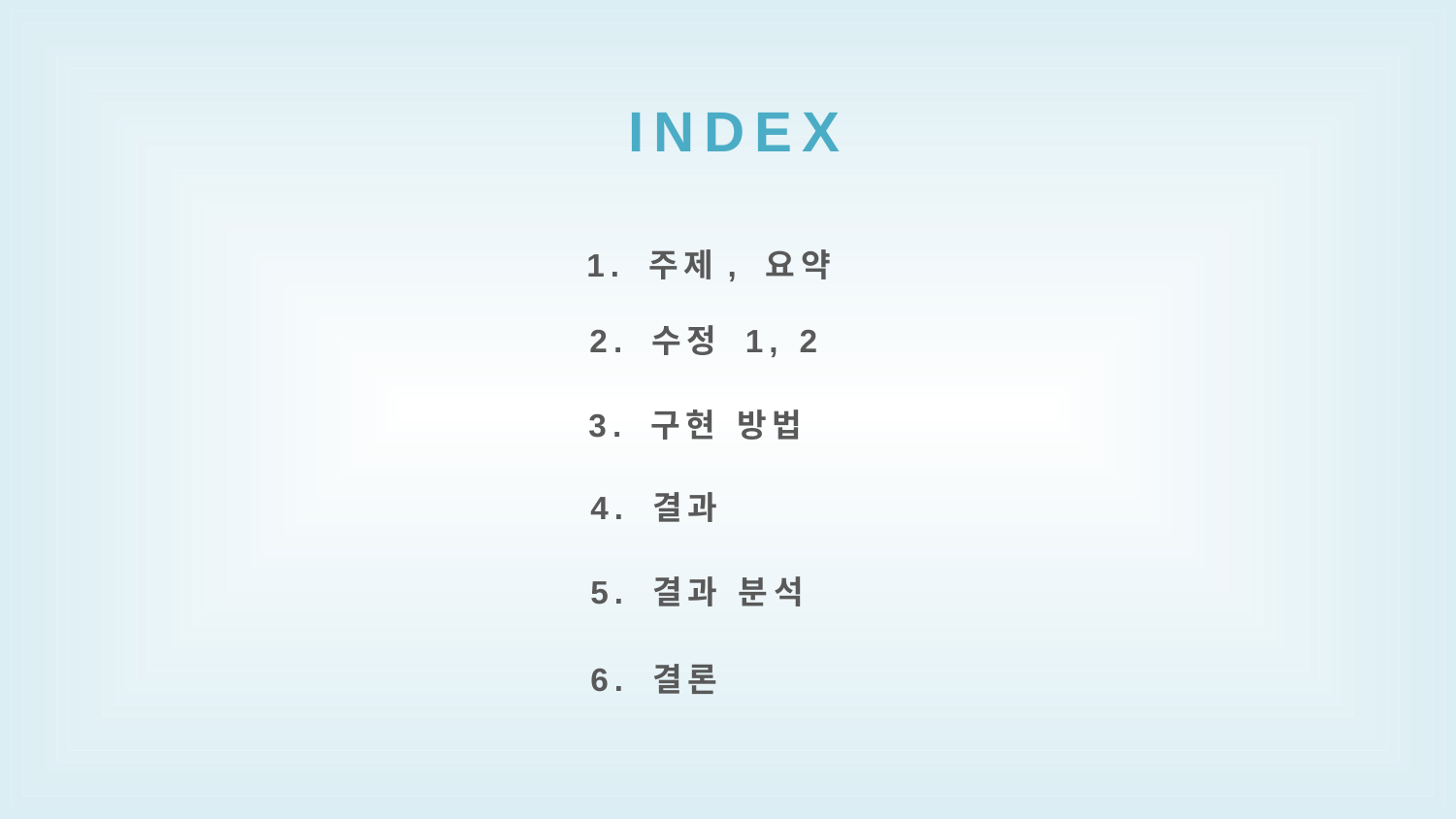

I N D E X
1. 주제, 요약
2. 수정 1, 2
3. 구현 방법
4. 결과
5. 결과 분석
6. 결론